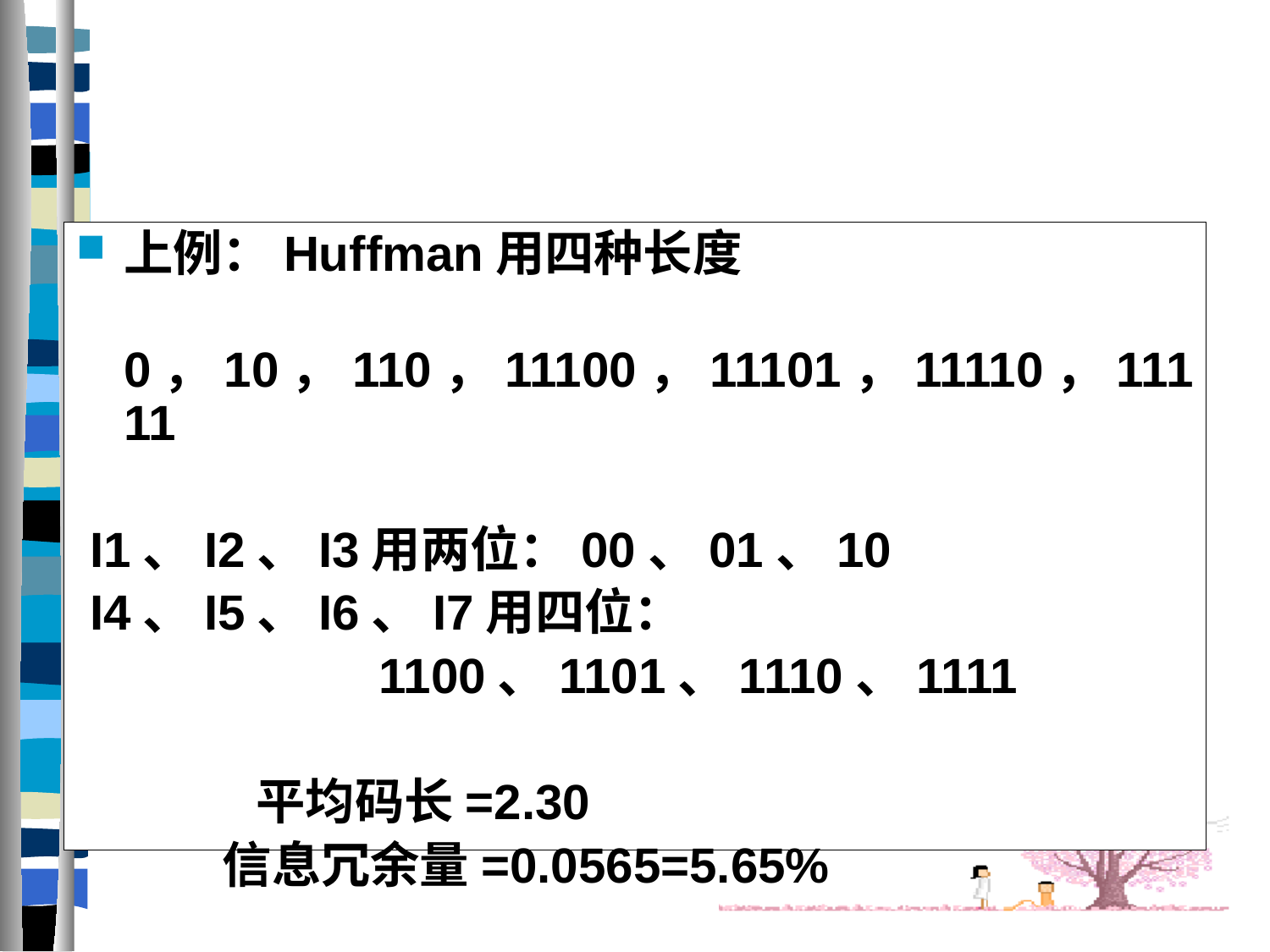

上例：Huffman用四种长度
   0，10，110，11100，11101，11110，11111

 I1、I2、I3用两位：00、01、10
 I4、I5、I6、I7用四位：
                      1100、1101、1110、1111

               平均码长=2.30
            信息冗余量=0.0565=5.65%